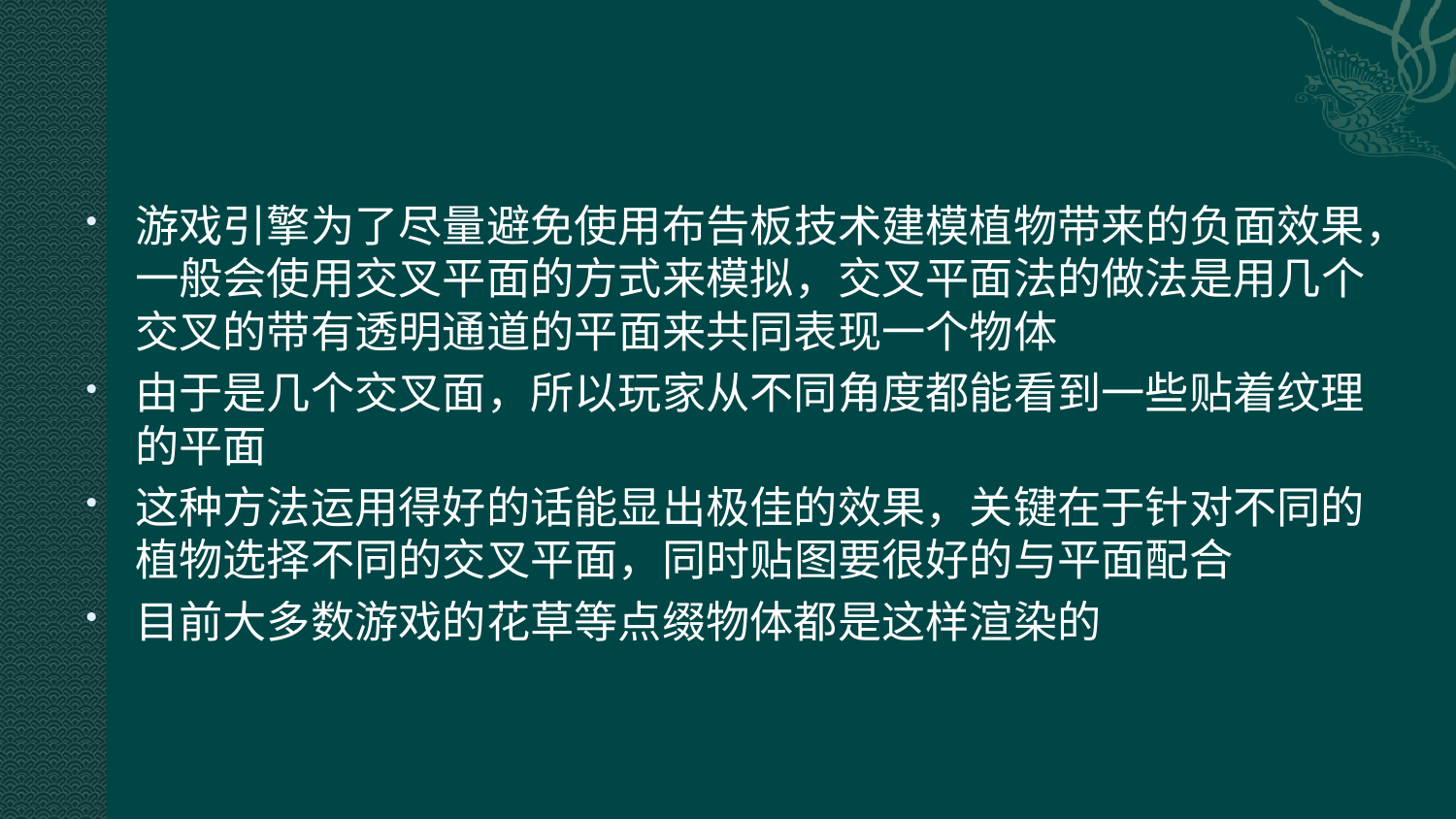

#
游戏引擎为了尽量避免使用布告板技术建模植物带来的负面效果，一般会使用交叉平面的方式来模拟，交叉平面法的做法是用几个交叉的带有透明通道的平面来共同表现一个物体
由于是几个交叉面，所以玩家从不同角度都能看到一些贴着纹理的平面
这种方法运用得好的话能显出极佳的效果，关键在于针对不同的植物选择不同的交叉平面，同时贴图要很好的与平面配合
目前大多数游戏的花草等点缀物体都是这样渲染的